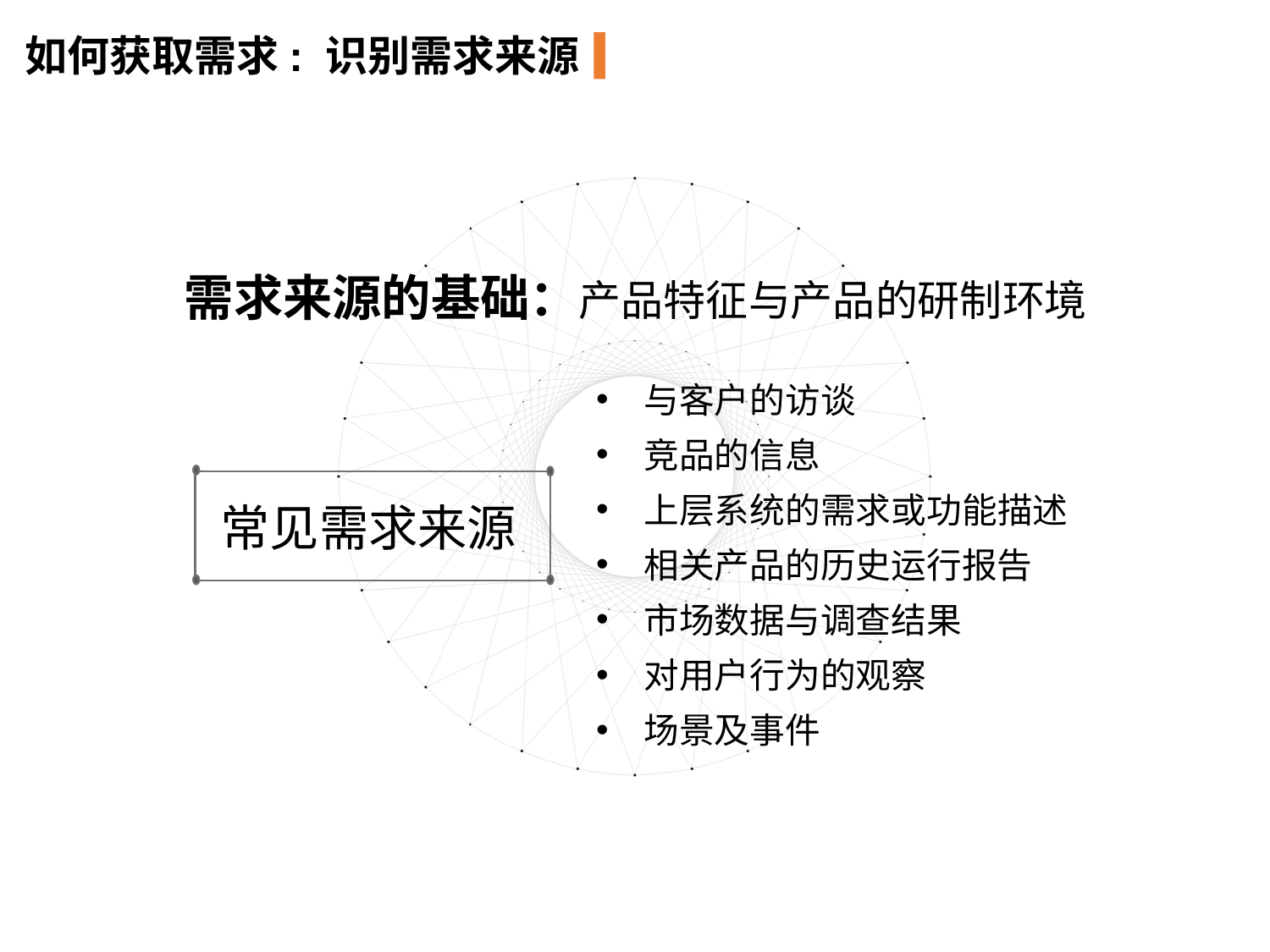

如何获取需求: 识别需求来源

需求来源的基础：产品特征与产品的研制环境
与客户的访谈
竞品的信息
上层系统的需求或功能描述
相关产品的历史运行报告
市场数据与调查结果
对用户行为的观察
场景及事件

常见需求来源